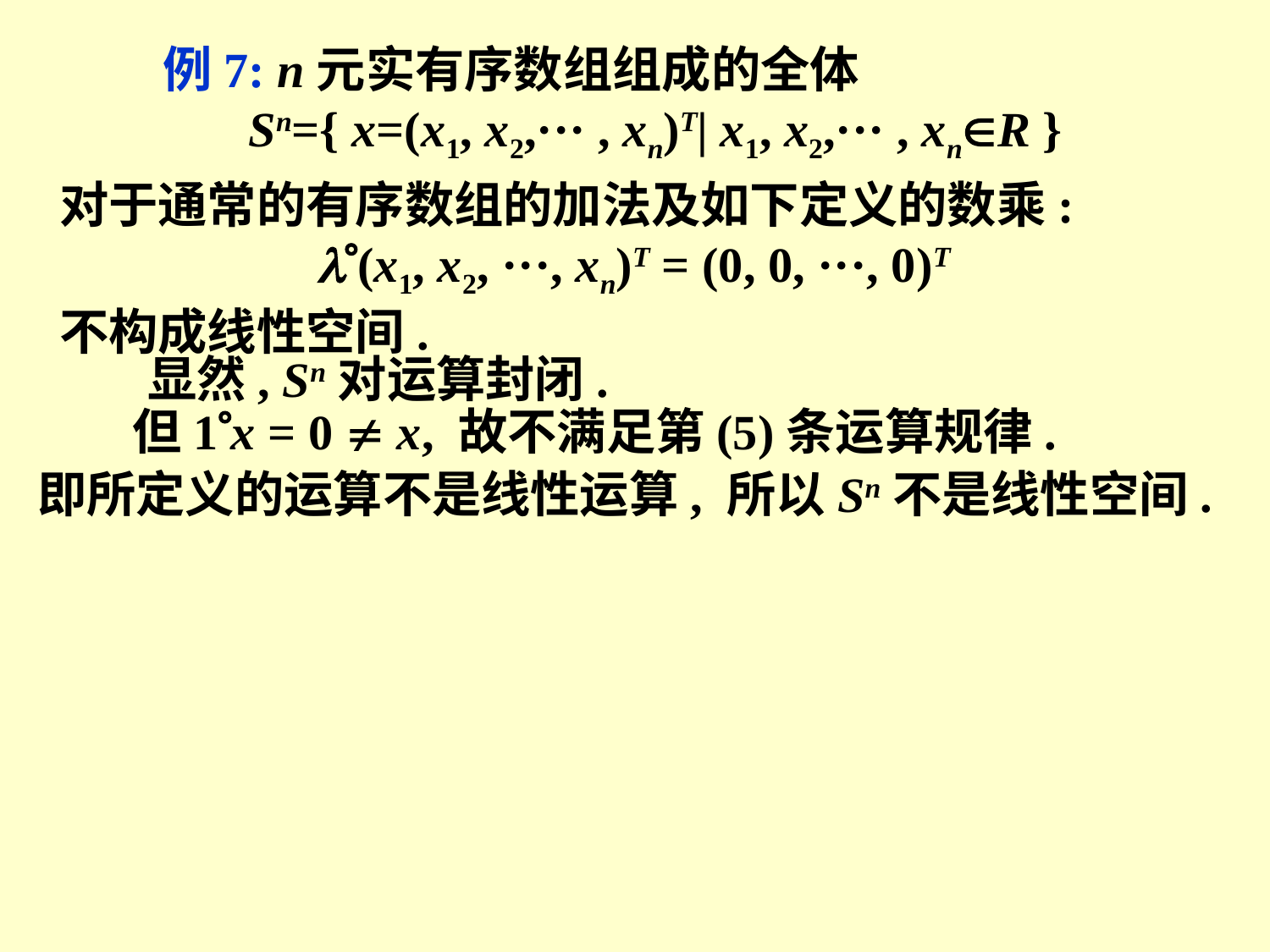

例7: n元实有序数组组成的全体
       Sn={ x=(x1, x2,··· , xn)T| x1, x2,··· , xn∈R }
对于通常的有序数组的加法及如下定义的数乘:
                     λ°(x1, x2, ···, xn)T = (0, 0, ···, 0)T
不构成线性空间.
显然, Sn对运算封闭.
但1°x = 0 ≠ x, 故不满足第(5)条运算规律.
即所定义的运算不是线性运算, 所以Sn不是线性空间.